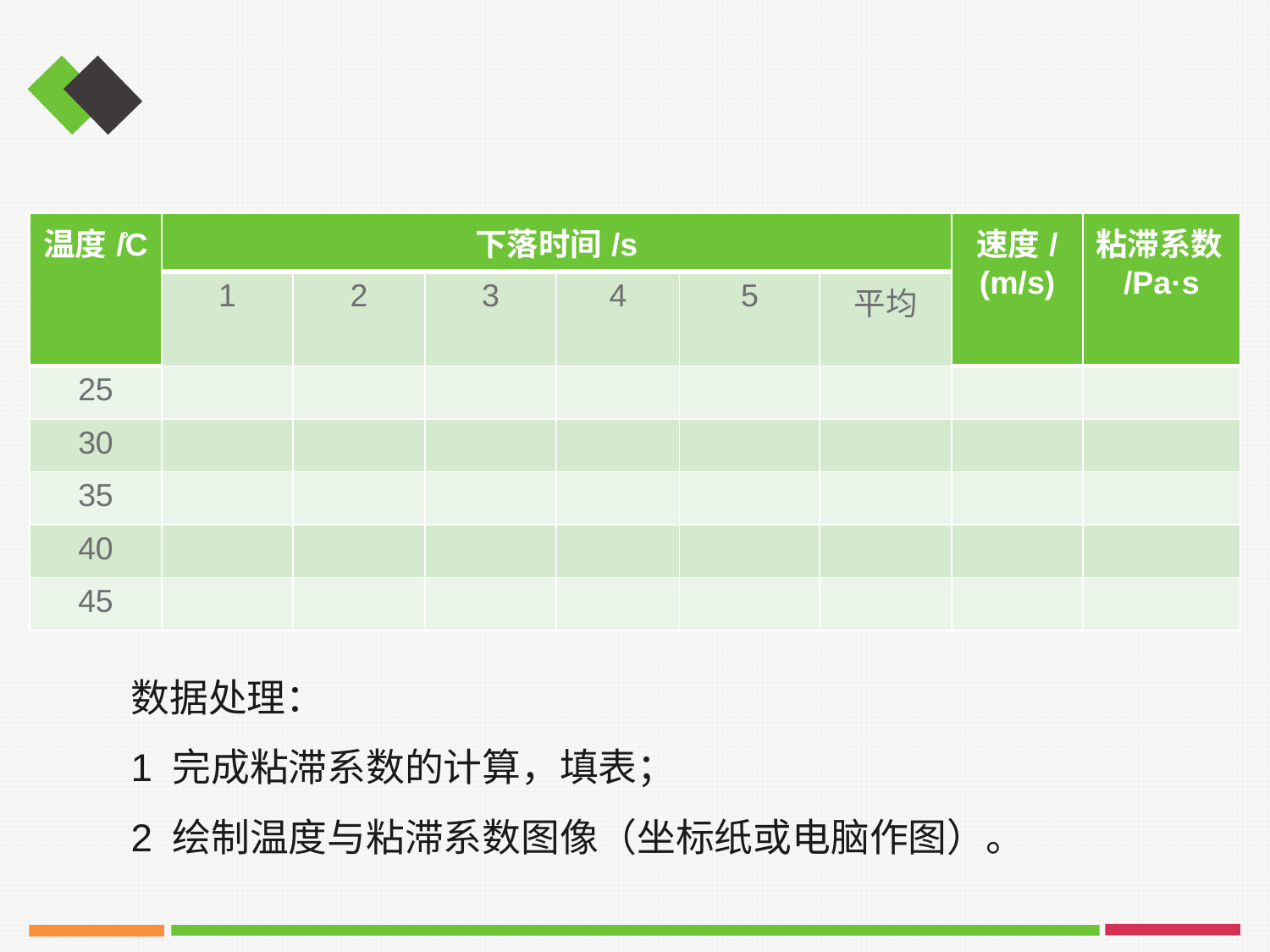

| 温度/̊C | 下落时间/s |  |  |  |  |  | 速度/(m/s) | 粘滞系数/Pa·s |
| --- | --- | --- | --- | --- | --- | --- | --- | --- |
|  | 1 | 2 | 3 | 4 | 5 | 平均 |  |  |
| 25 |  |  |  |  |  |  |  |  |
| 30 |  |  |  |  |  |  |  |  |
| 35 |  |  |  |  |  |  |  |  |
| 40 |  |  |  |  |  |  |  |  |
| 45 |  |  |  |  |  |  |  |  |
数据处理：
1 完成粘滞系数的计算，填表；
2 绘制温度与粘滞系数图像（坐标纸或电脑作图）。